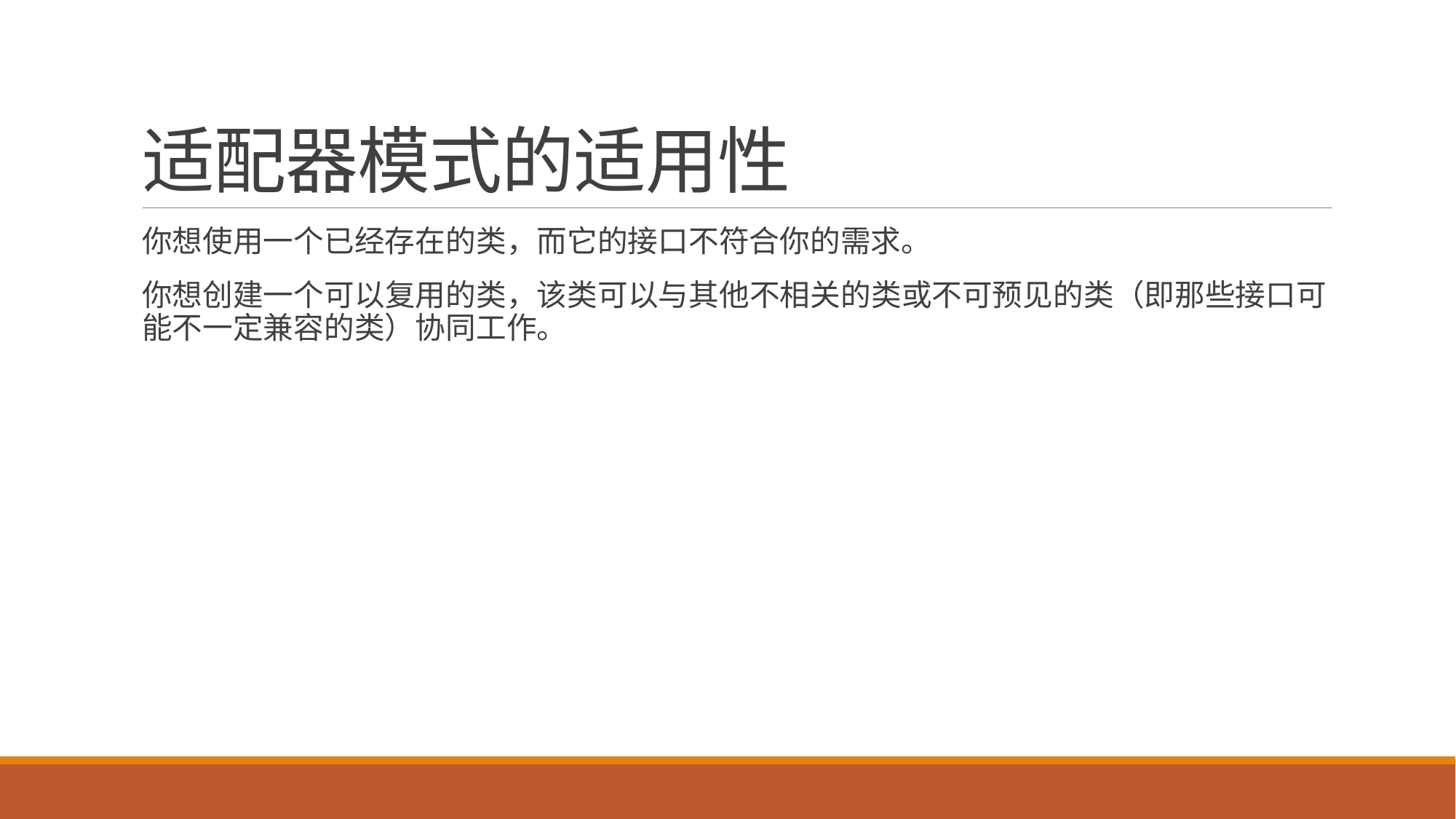

# 适配器模式的适用性
你想使用一个已经存在的类，而它的接口不符合你的需求。
你想创建一个可以复用的类，该类可以与其他不相关的类或不可预见的类（即那些接口可能不一定兼容的类）协同工作。